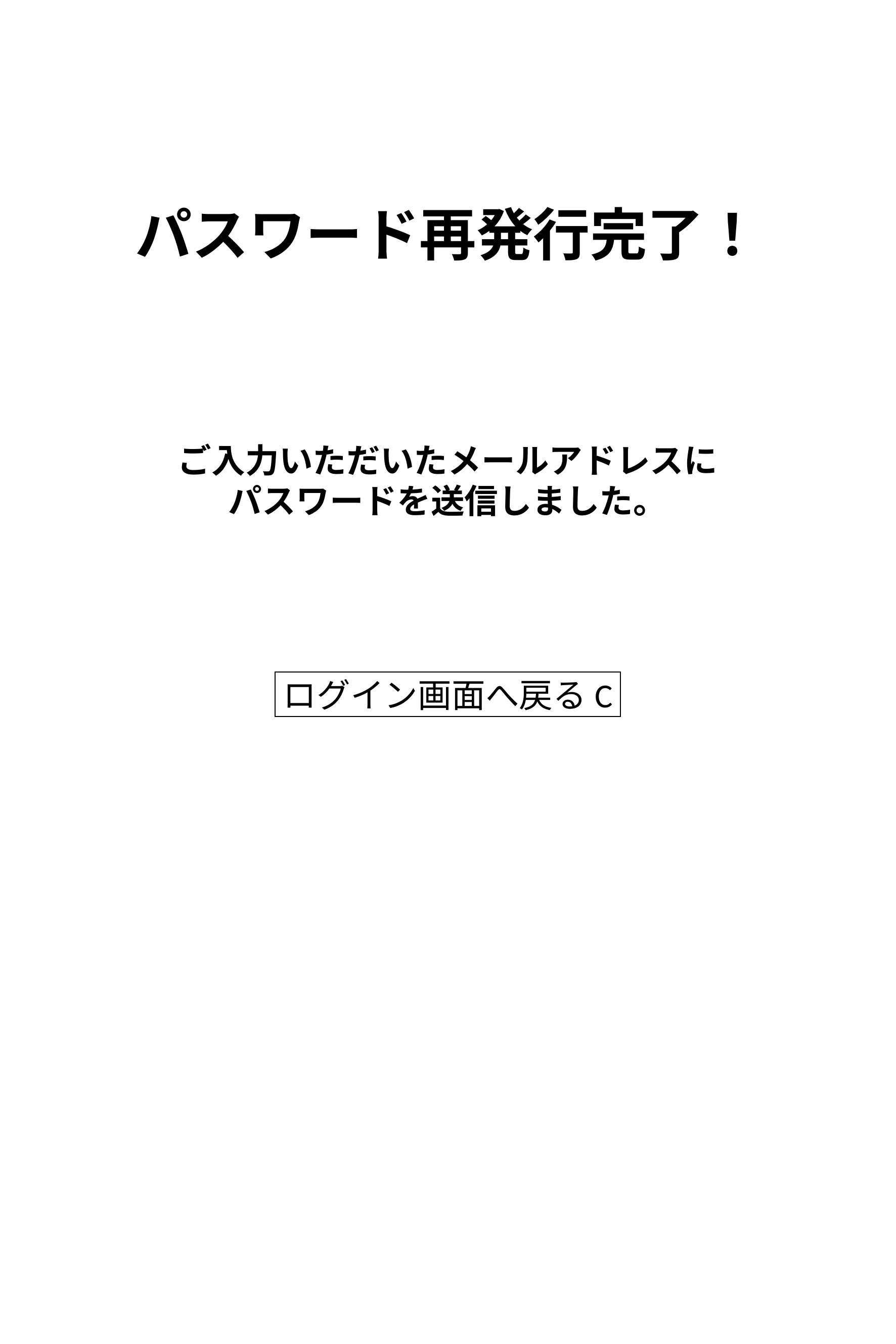

パスワード再発行完了！
ご入力いただいたメールアドレスに
パスワードを送信しました。
ログイン画面へ戻るC